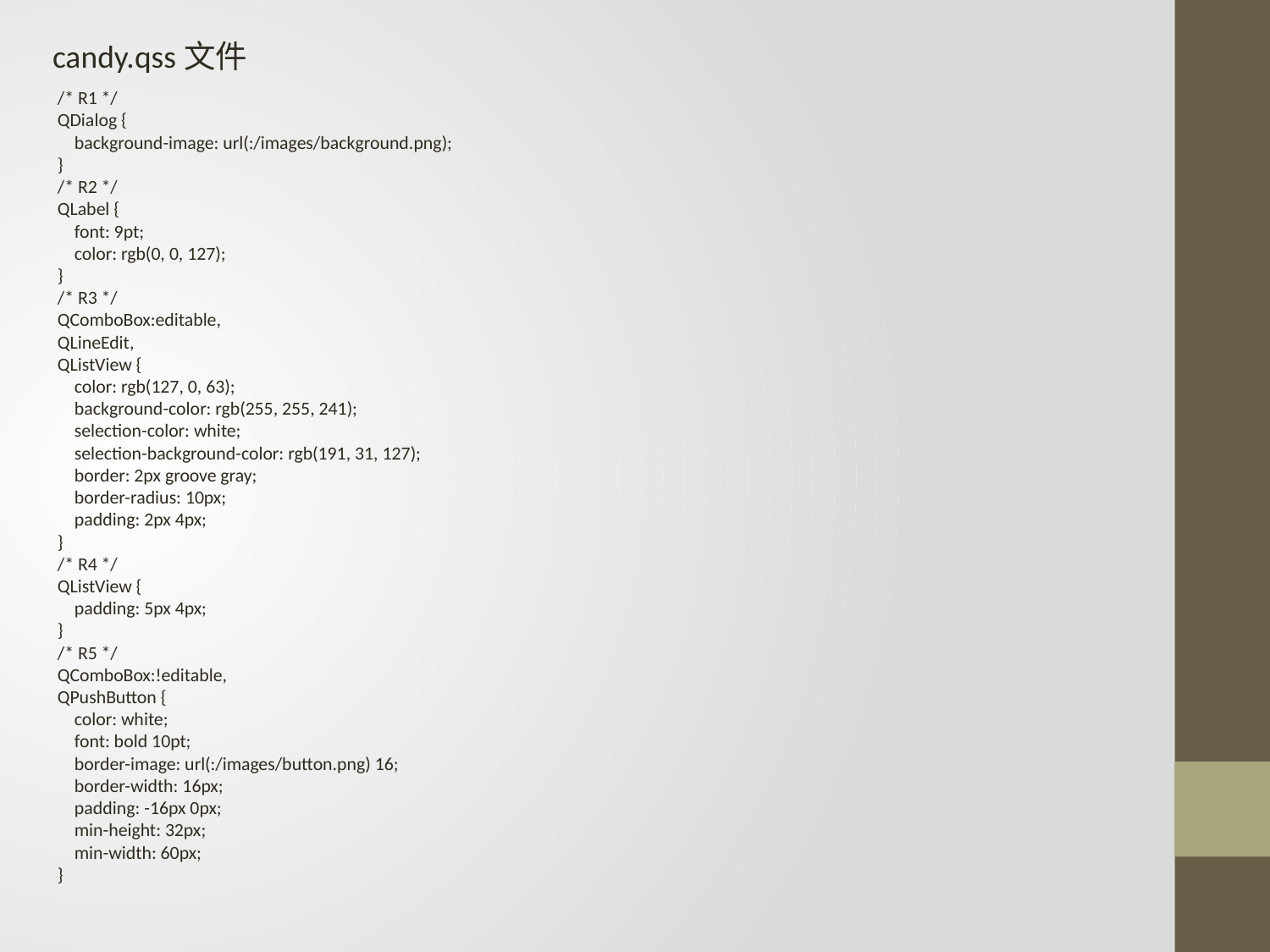

candy.qss文件
/* R1 */
QDialog {
    background-image: url(:/images/background.png);
}
/* R2 */
QLabel {
    font: 9pt;
    color: rgb(0, 0, 127);
}
/* R3 */
QComboBox:editable,
QLineEdit,
QListView {
    color: rgb(127, 0, 63);
    background-color: rgb(255, 255, 241);
    selection-color: white;
    selection-background-color: rgb(191, 31, 127);
    border: 2px groove gray;
    border-radius: 10px;
    padding: 2px 4px;
}
/* R4 */
QListView {
    padding: 5px 4px;
}
/* R5 */
QComboBox:!editable,
QPushButton {
    color: white;
    font: bold 10pt;
    border-image: url(:/images/button.png) 16;
    border-width: 16px;
    padding: -16px 0px;
    min-height: 32px;
    min-width: 60px;
}